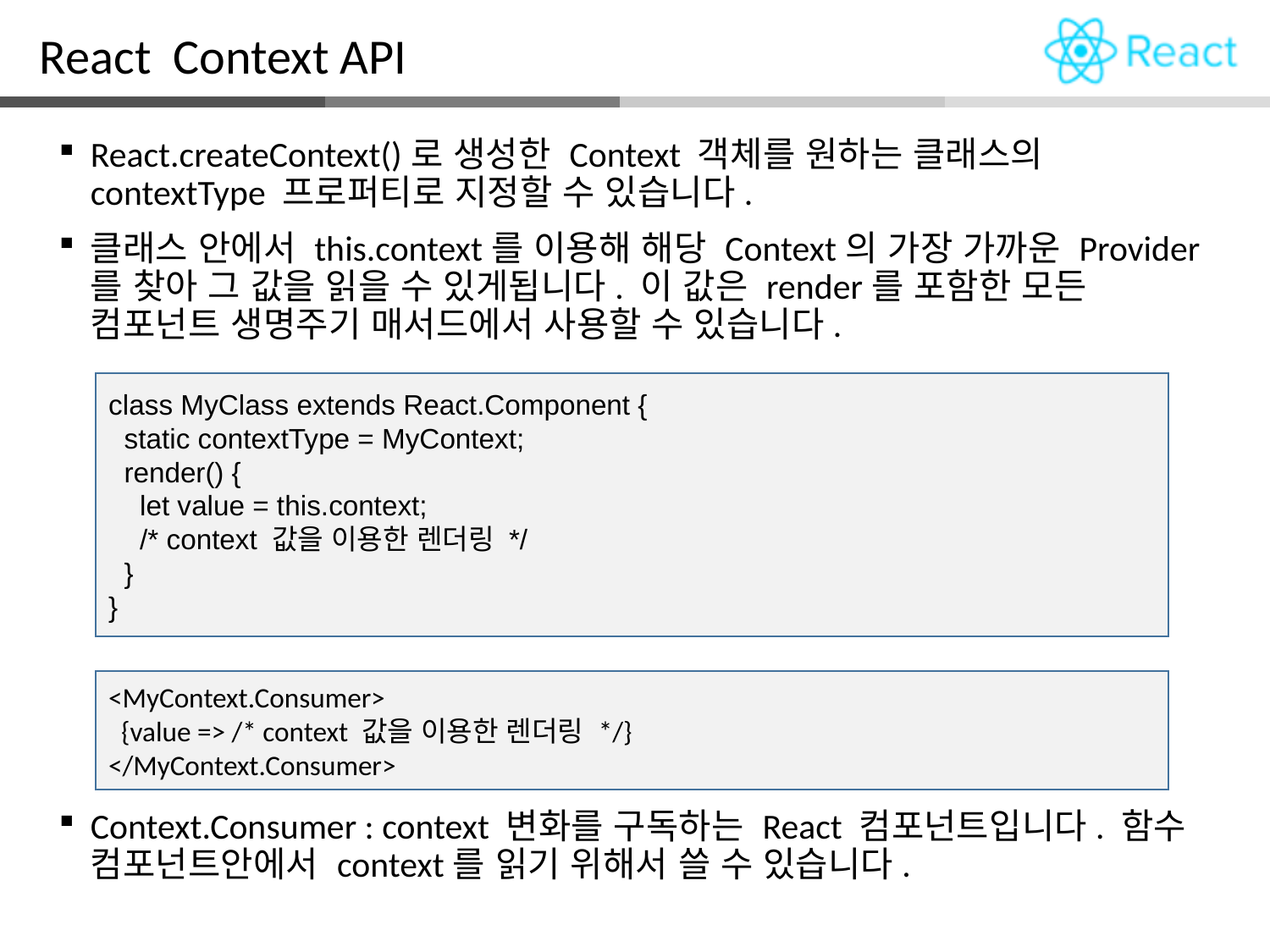

React  Context API
React.createContext()로 생성한 Context 객체를 원하는 클래스의 contextType 프로퍼티로 지정할 수 있습니다.
클래스 안에서 this.context를 이용해 해당 Context의 가장 가까운 Provider를 찾아 그 값을 읽을 수 있게됩니다. 이 값은 render를 포함한 모든 컴포넌트 생명주기 매서드에서 사용할 수 있습니다.

Context.Consumer : context 변화를 구독하는 React 컴포넌트입니다. 함수 컴포넌트안에서 context를 읽기 위해서 쓸 수 있습니다.
class MyClass extends React.Component {
  static contextType = MyContext;
  render() {
    let value = this.context;
    /* context 값을 이용한 렌더링 */
  }
}

<MyContext.Consumer>
  {value => /* context 값을 이용한 렌더링 */}
</MyContext.Consumer>